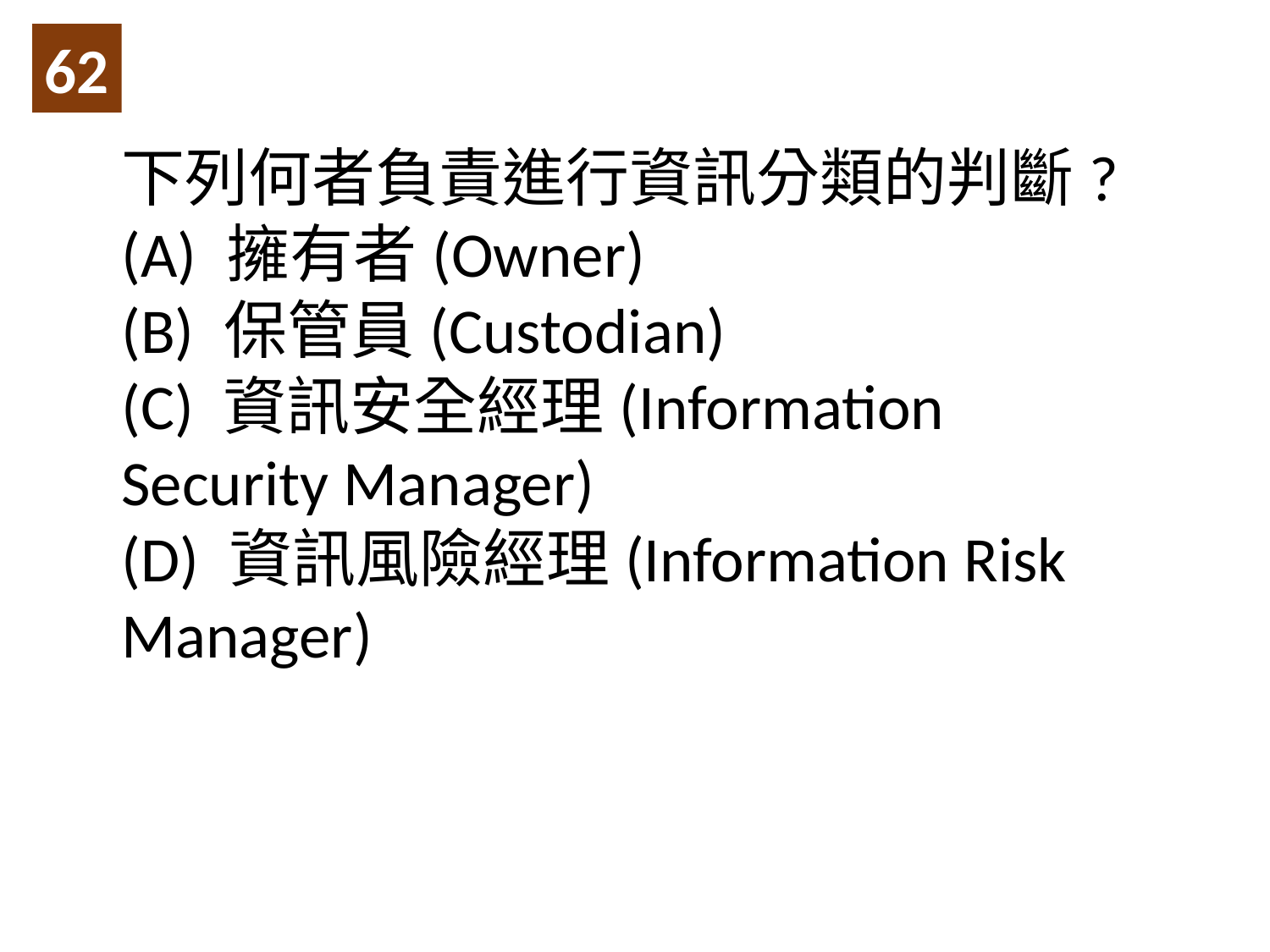

62
下列何者負責進行資訊分類的判斷?
(A) 擁有者(Owner)
(B) 保管員(Custodian)
(C) 資訊安全經理(Information Security Manager)
(D) 資訊風險經理(Information Risk Manager)